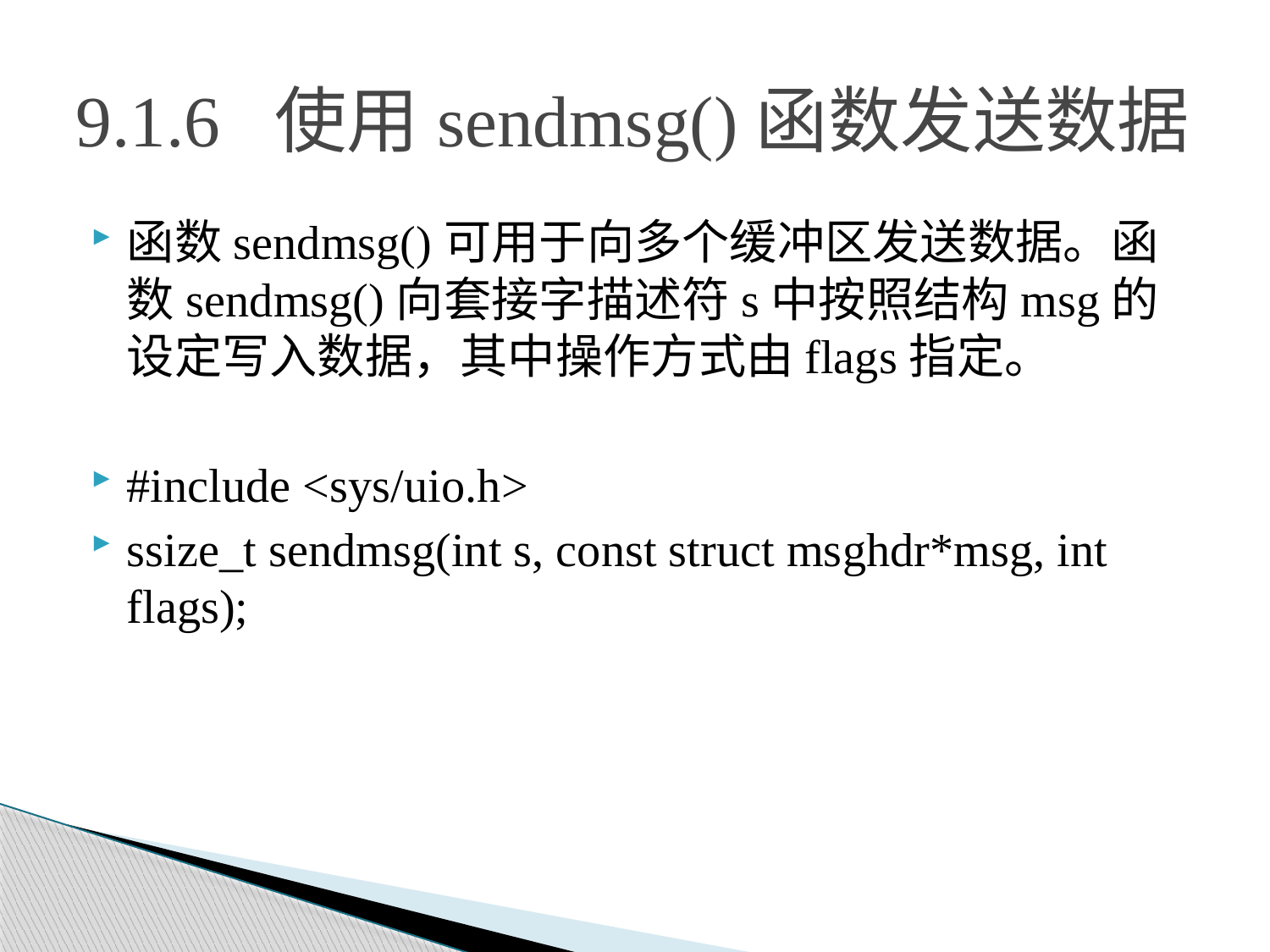

# 9.1.6  使用sendmsg()函数发送数据
函数sendmsg()可用于向多个缓冲区发送数据。函数sendmsg()向套接字描述符s中按照结构msg的设定写入数据，其中操作方式由flags指定。

#include <sys/uio.h>
ssize_t sendmsg(int s, const struct msghdr*msg, int flags);